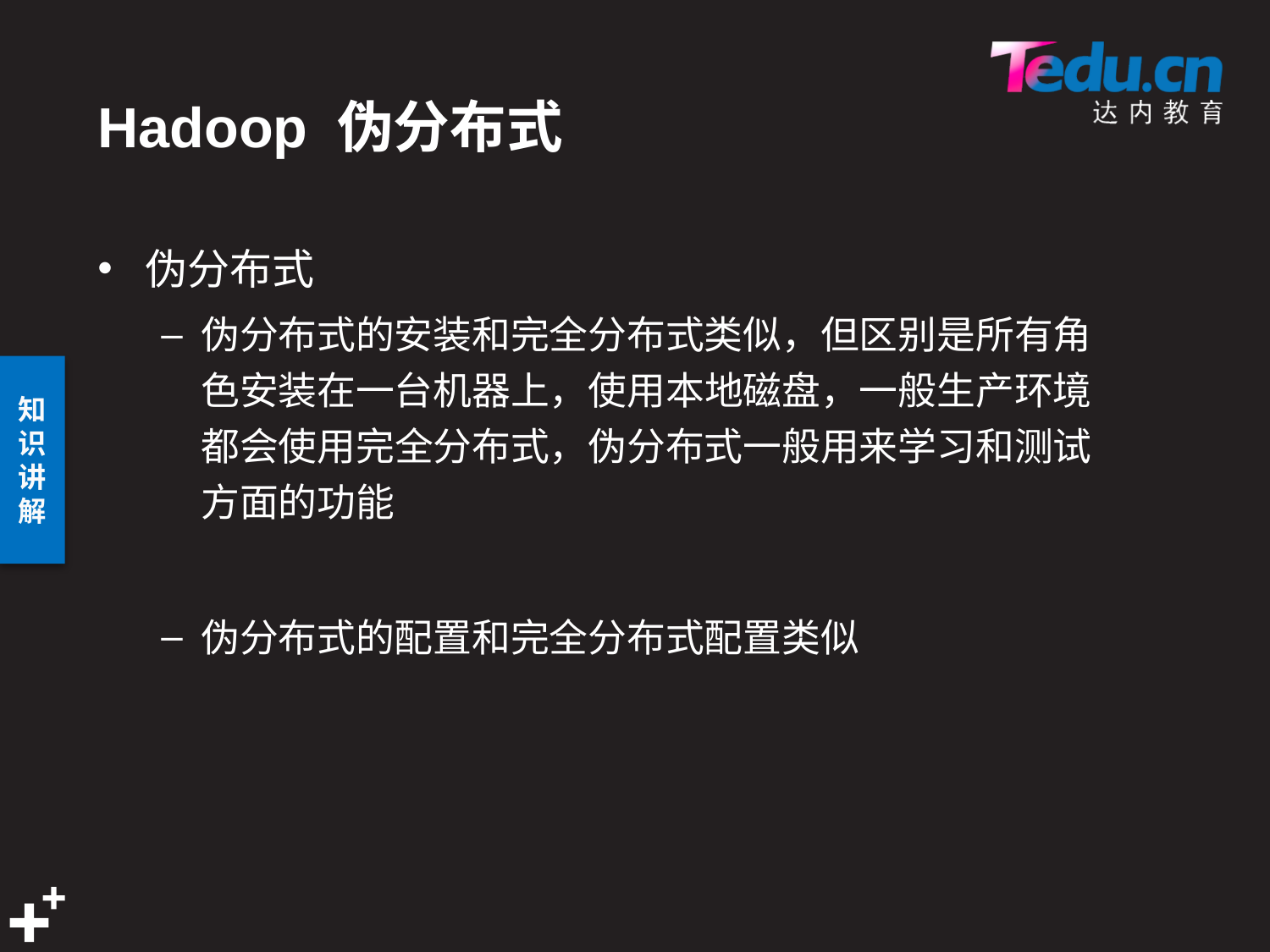

# Hadoop 伪分布式
伪分布式
伪分布式的安装和完全分布式类似，但区别是所有角色安装在一台机器上，使用本地磁盘，一般生产环境都会使用完全分布式，伪分布式一般用来学习和测试方面的功能

伪分布式的配置和完全分布式配置类似